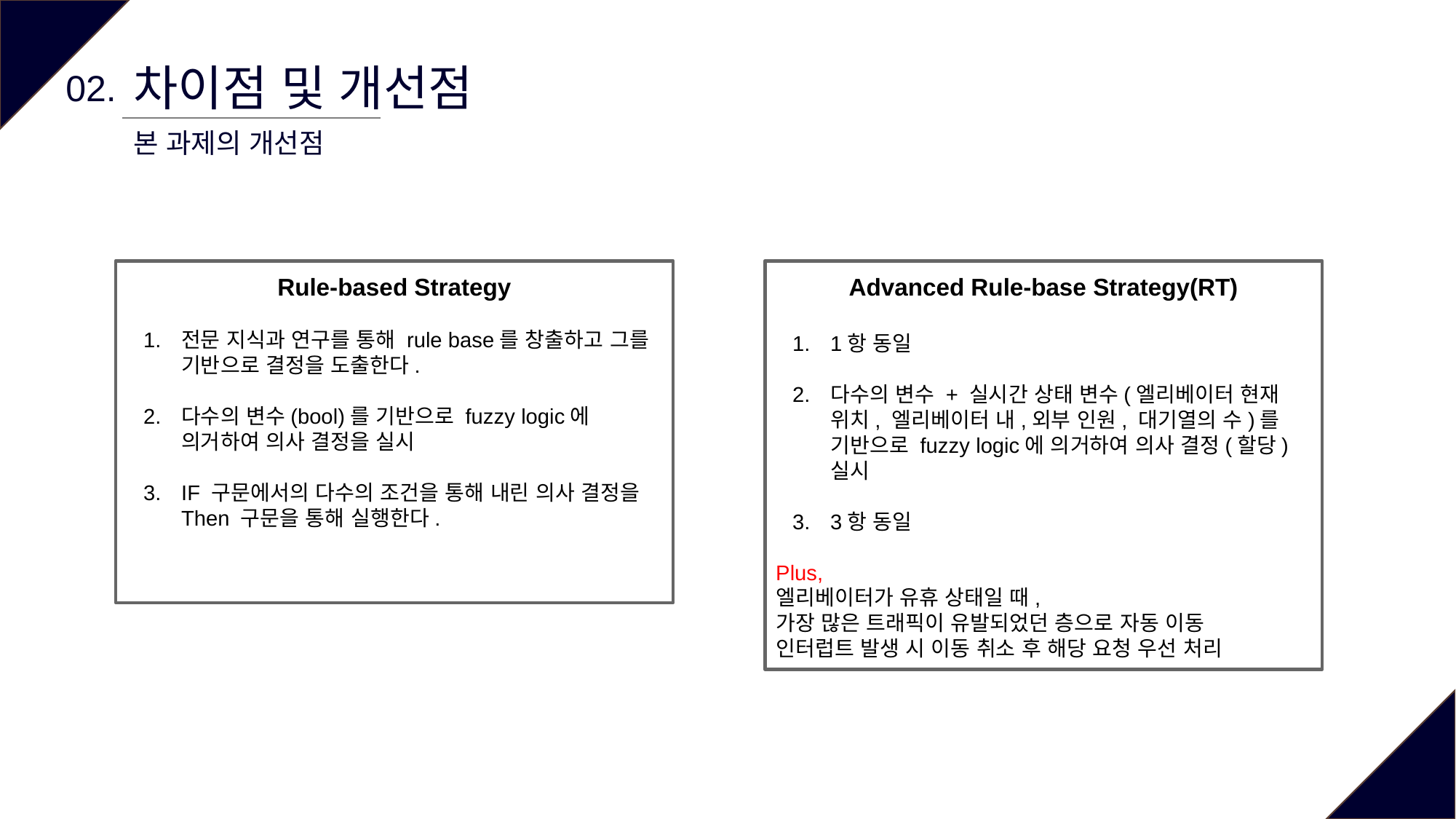

차이점 및 개선점
02.
본 과제의 개선점
Rule-based Strategy

전문 지식과 연구를 통해 rule base를 창출하고 그를 기반으로 결정을 도출한다.

다수의 변수(bool)를 기반으로 fuzzy logic에 의거하여 의사 결정을 실시

IF 구문에서의 다수의 조건을 통해 내린 의사 결정을 Then 구문을 통해 실행한다.

Advanced Rule-base Strategy(RT)

1항 동일

다수의 변수 + 실시간 상태 변수(엘리베이터 현재 위치, 엘리베이터 내,외부 인원, 대기열의 수)를 기반으로 fuzzy logic에 의거하여 의사 결정(할당) 실시

3항 동일

Plus,
엘리베이터가 유휴 상태일 때,
가장 많은 트래픽이 유발되었던 층으로 자동 이동
인터럽트 발생 시 이동 취소 후 해당 요청 우선 처리